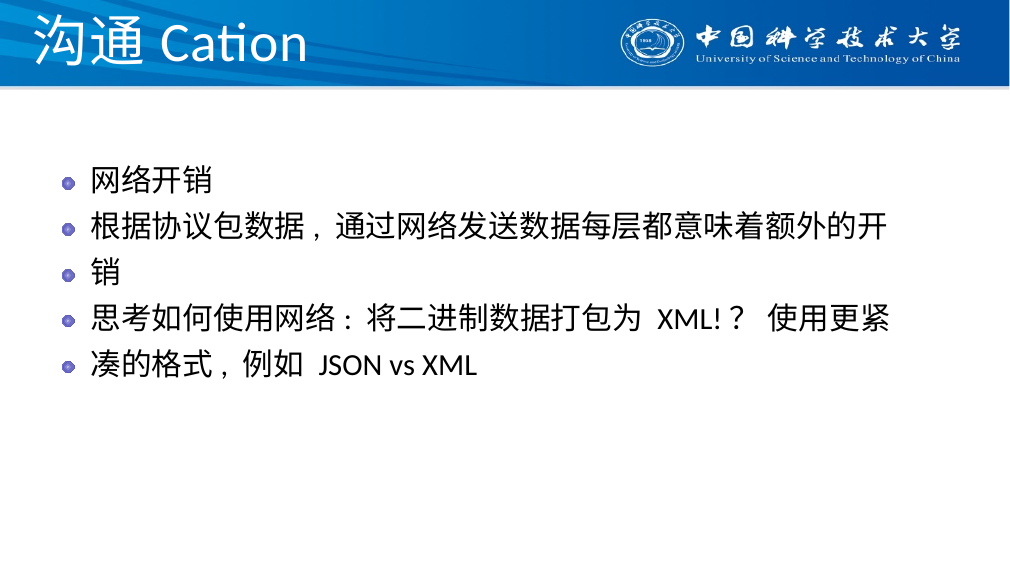

# 沟通Cation
网络开销
根据协议包数据, 通过网络发送数据每层都意味着额外的开销
思考如何使用网络: 将二进制数据打包为 XML!？ 使用更紧凑的格式, 例如 JSON vs XML